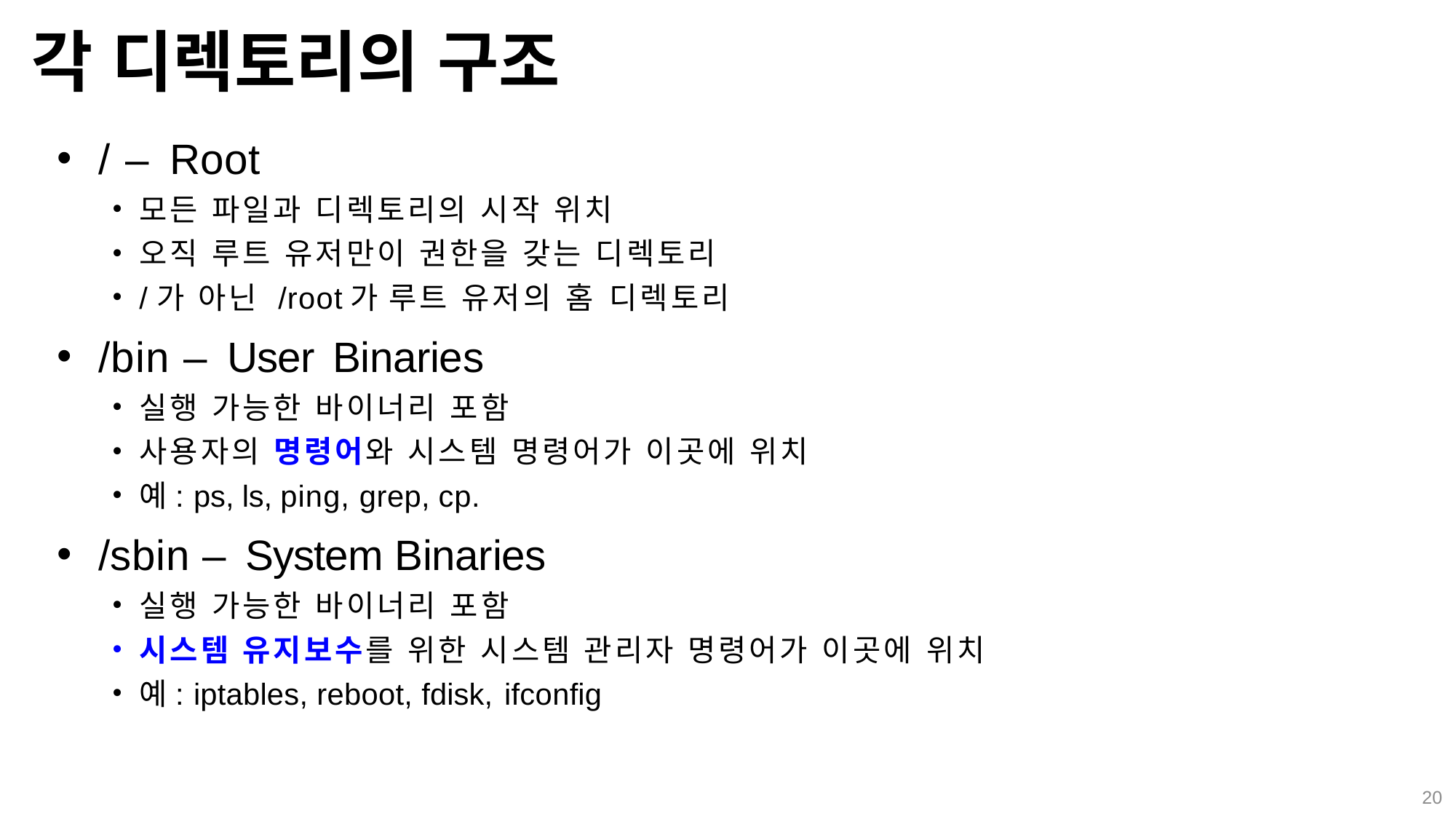

# 각 디렉토리의 구조
/ – Root
모든 파일과 디렉토리의 시작 위치
오직 루트 유저만이 권한을 갖는 디렉토리
/가 아닌 /root가 루트 유저의 홈 디렉토리
/bin – User Binaries
실행 가능한 바이너리 포함
사용자의 명령어와 시스템 명령어가 이곳에 위치
예: ps, ls, ping, grep, cp.
/sbin – System Binaries
실행 가능한 바이너리 포함
시스템 유지보수를 위한 시스템 관리자 명령어가 이곳에 위치
예: iptables, reboot, fdisk, ifconfig

20